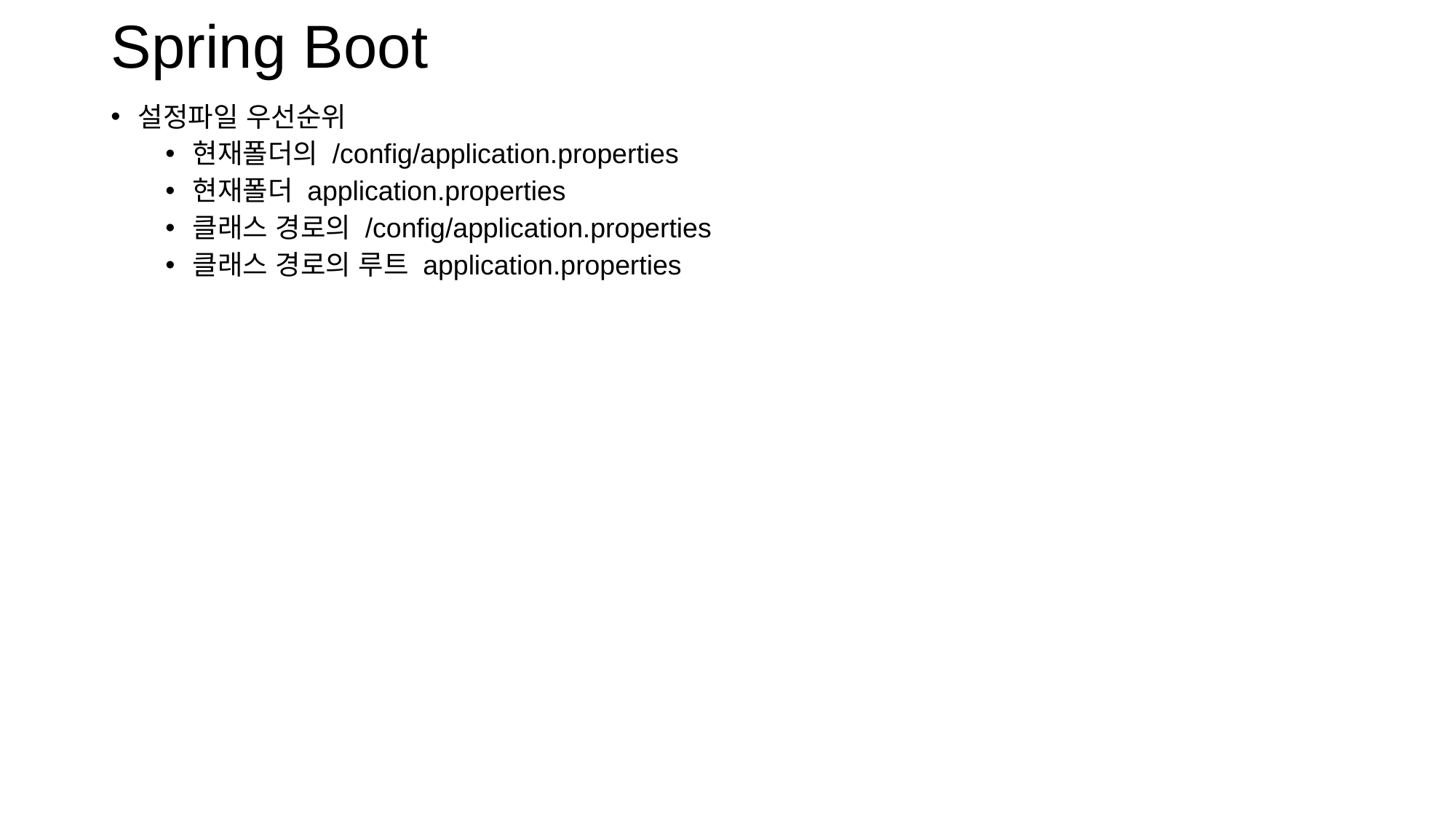

# Spring Boot
설정파일 우선순위
현재폴더의 /config/application.properties
현재폴더 application.properties
클래스 경로의 /config/application.properties
클래스 경로의 루트 application.properties